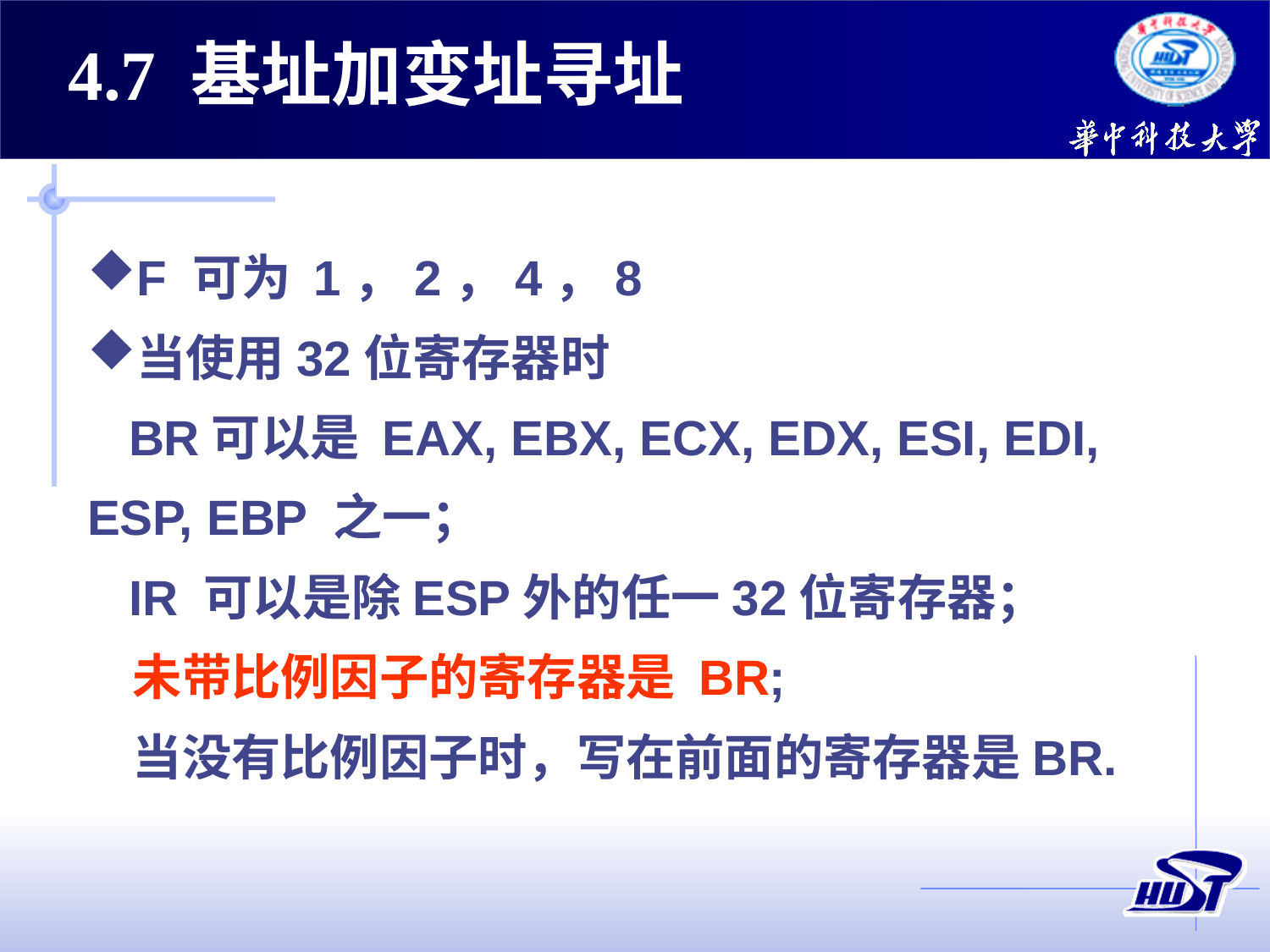

4.7 基址加变址寻址
F 可为 1，2，4，8
当使用32位寄存器时
   BR可以是 EAX, EBX, ECX, EDX, ESI, EDI, ESP, EBP 之一；
   IR 可以是除ESP外的任一32位寄存器；
   未带比例因子的寄存器是 BR;
   当没有比例因子时，写在前面的寄存器是BR.